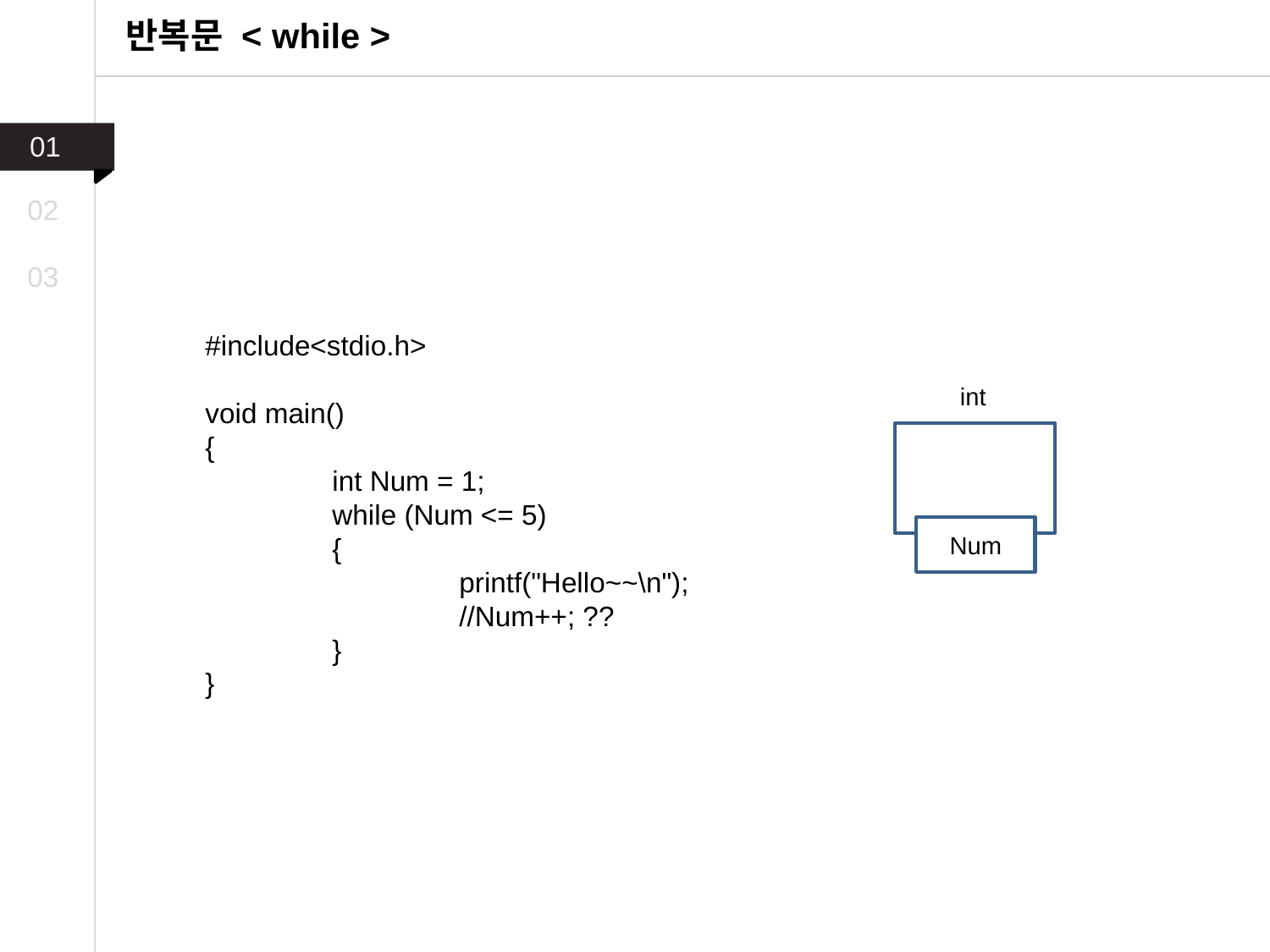

반복문 < while >
01

02
03
#include<stdio.h>

void main()
{
	int Num = 1;
	while (Num <= 5)
	{
		printf("Hello~~\n");
		//Num++; ??
	}
}
int

Num